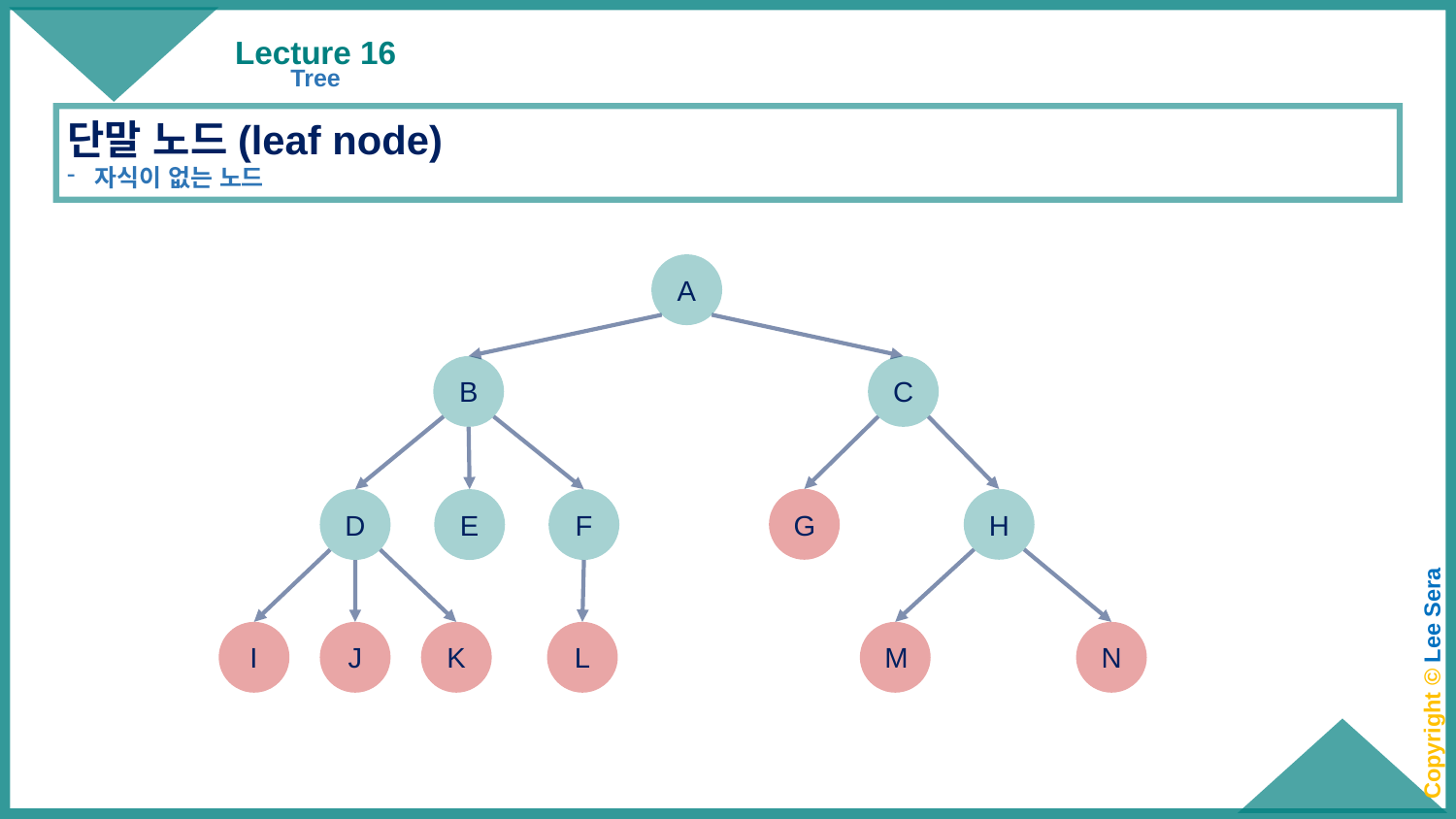

# Lecture 16
Tree
단말 노드(leaf node)
자식이 없는 노드
A
B
C
G
H
D
E
F
I
J
K
L
M
N
Copyright © Lee Sera